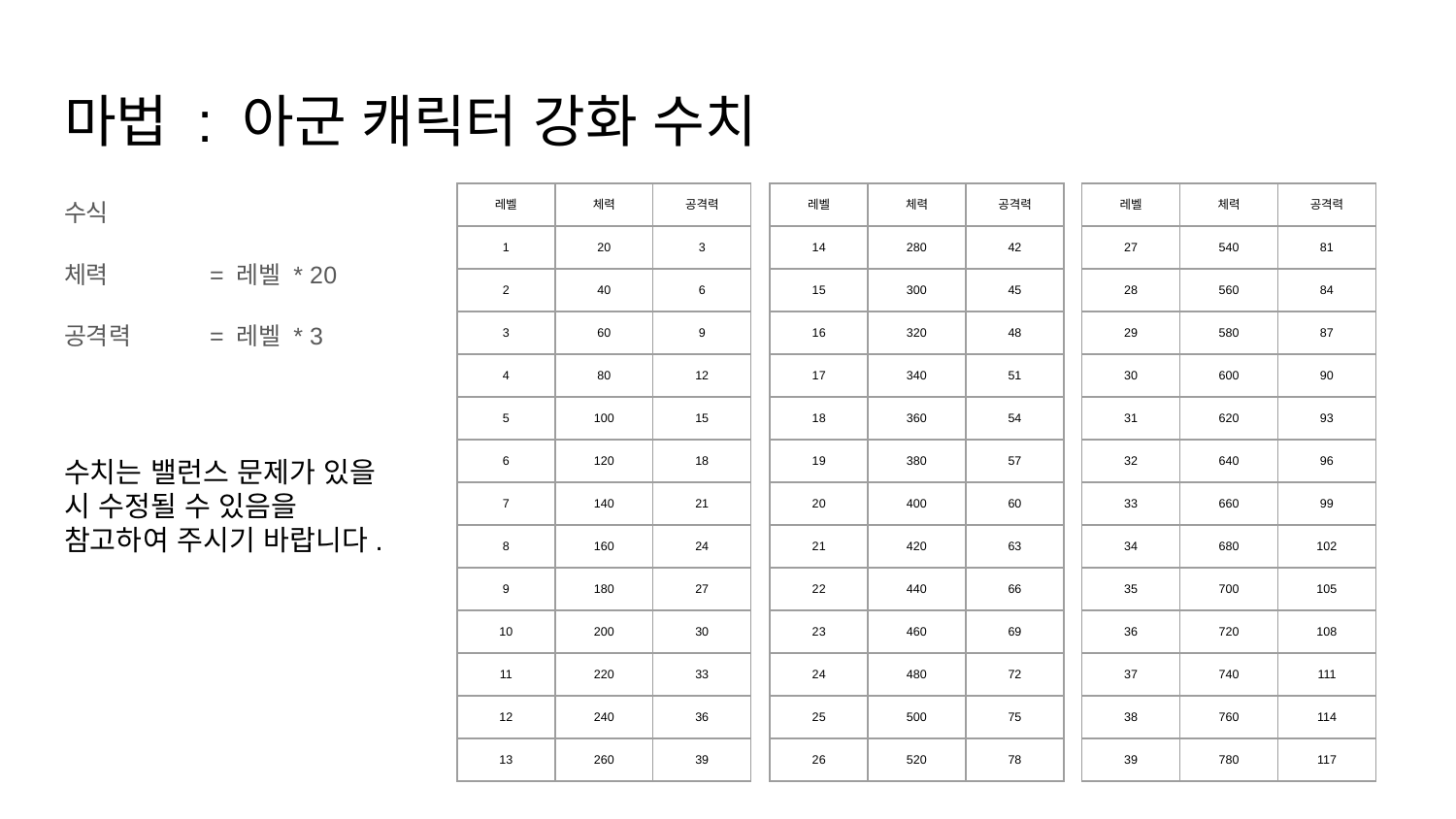

# 마법 : 아군 캐릭터 강화 수치
| 레벨 | 체력 | 공격력 |
| --- | --- | --- |
| 1 | 20 | 3 |
| 2 | 40 | 6 |
| 3 | 60 | 9 |
| 4 | 80 | 12 |
| 5 | 100 | 15 |
| 6 | 120 | 18 |
| 7 | 140 | 21 |
| 8 | 160 | 24 |
| 9 | 180 | 27 |
| 10 | 200 | 30 |
| 11 | 220 | 33 |
| 12 | 240 | 36 |
| 13 | 260 | 39 |
| 레벨 | 체력 | 공격력 |
| --- | --- | --- |
| 14 | 280 | 42 |
| 15 | 300 | 45 |
| 16 | 320 | 48 |
| 17 | 340 | 51 |
| 18 | 360 | 54 |
| 19 | 380 | 57 |
| 20 | 400 | 60 |
| 21 | 420 | 63 |
| 22 | 440 | 66 |
| 23 | 460 | 69 |
| 24 | 480 | 72 |
| 25 | 500 | 75 |
| 26 | 520 | 78 |
| 레벨 | 체력 | 공격력 |
| --- | --- | --- |
| 27 | 540 | 81 |
| 28 | 560 | 84 |
| 29 | 580 | 87 |
| 30 | 600 | 90 |
| 31 | 620 | 93 |
| 32 | 640 | 96 |
| 33 | 660 | 99 |
| 34 | 680 | 102 |
| 35 | 700 | 105 |
| 36 | 720 | 108 |
| 37 | 740 | 111 |
| 38 | 760 | 114 |
| 39 | 780 | 117 |
수식
체력	= 레벨 * 20
공격력	= 레벨 * 3
수치는 밸런스 문제가 있을 시 수정될 수 있음을 참고하여 주시기 바랍니다.